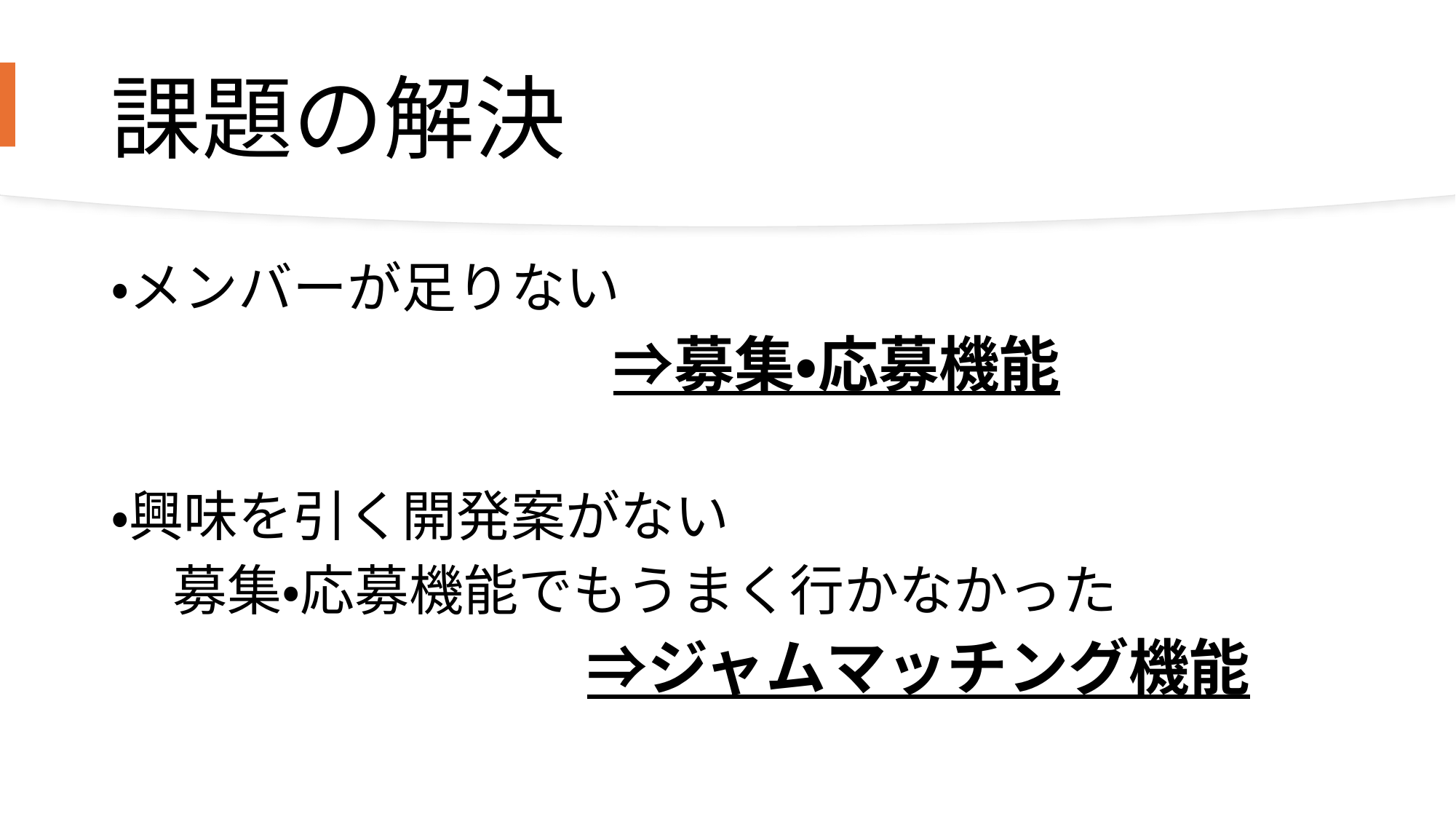

# 課題の解決

・メンバーが足りない
　　　　⇒募集・応募機能

・興味を引く開発案がない
    募集・応募機能でもうまく行かなかった
			　⇒ジャムマッチング機能